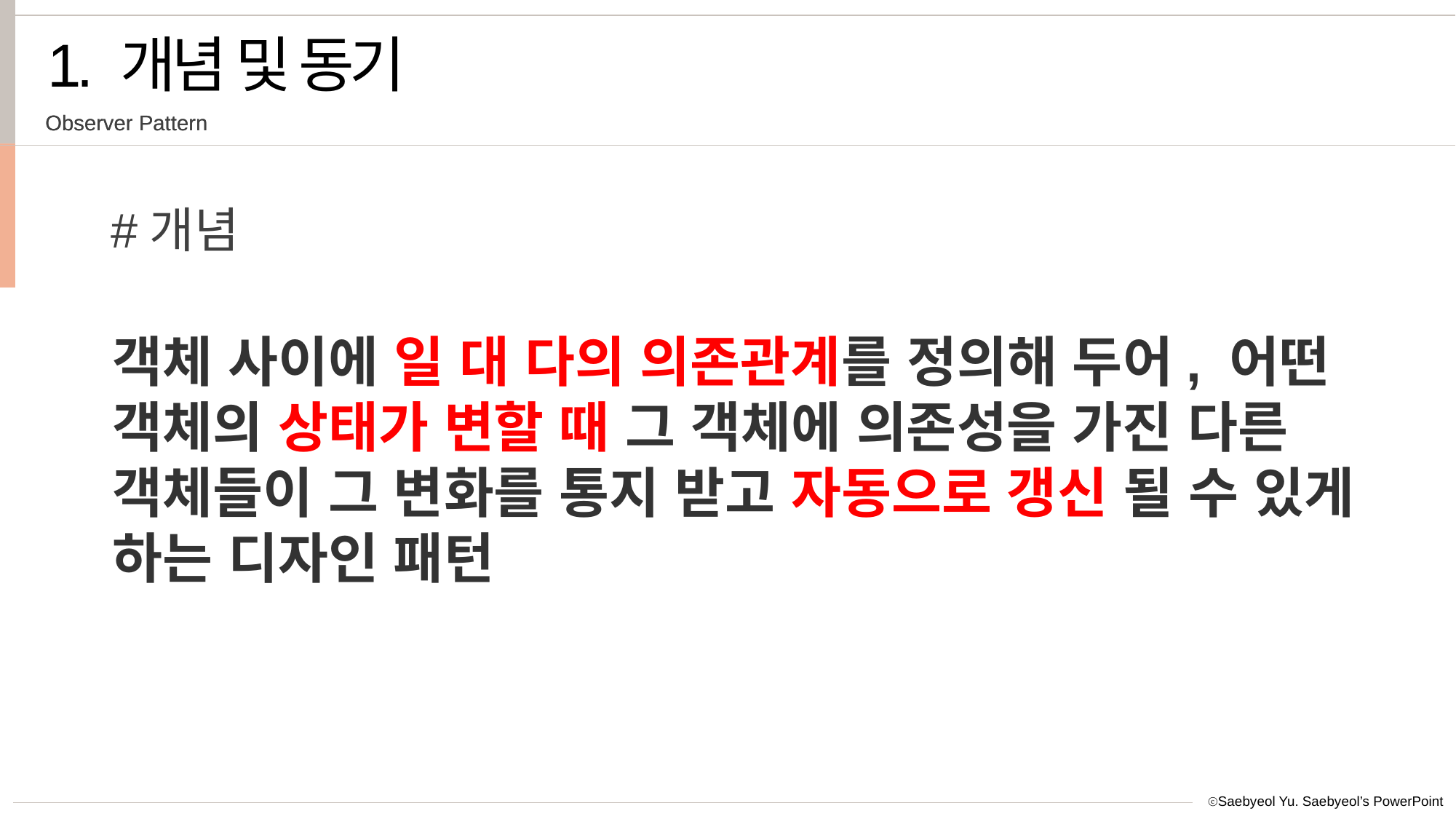

1. 개념 및 동기
Observer Pattern
#개념
객체 사이에 일 대 다의 의존관계를 정의해 두어, 어떤 객체의 상태가 변할 때 그 객체에 의존성을 가진 다른 객체들이 그 변화를 통지 받고 자동으로 갱신 될 수 있게 하는 디자인 패턴